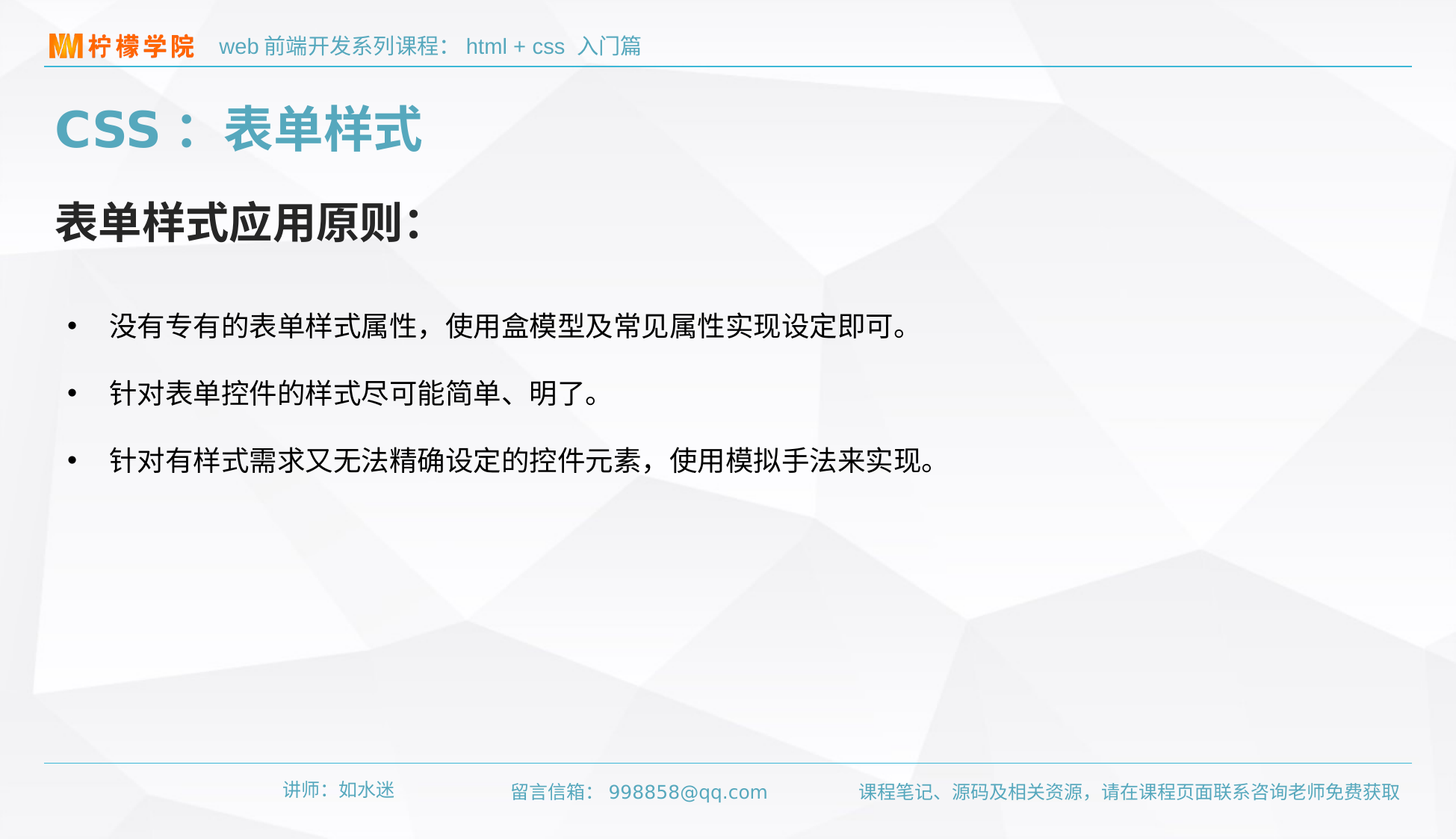

CSS：表单样式
表单样式应用原则：
没有专有的表单样式属性，使用盒模型及常见属性实现设定即可。
针对表单控件的样式尽可能简单、明了。
针对有样式需求又无法精确设定的控件元素，使用模拟手法来实现。